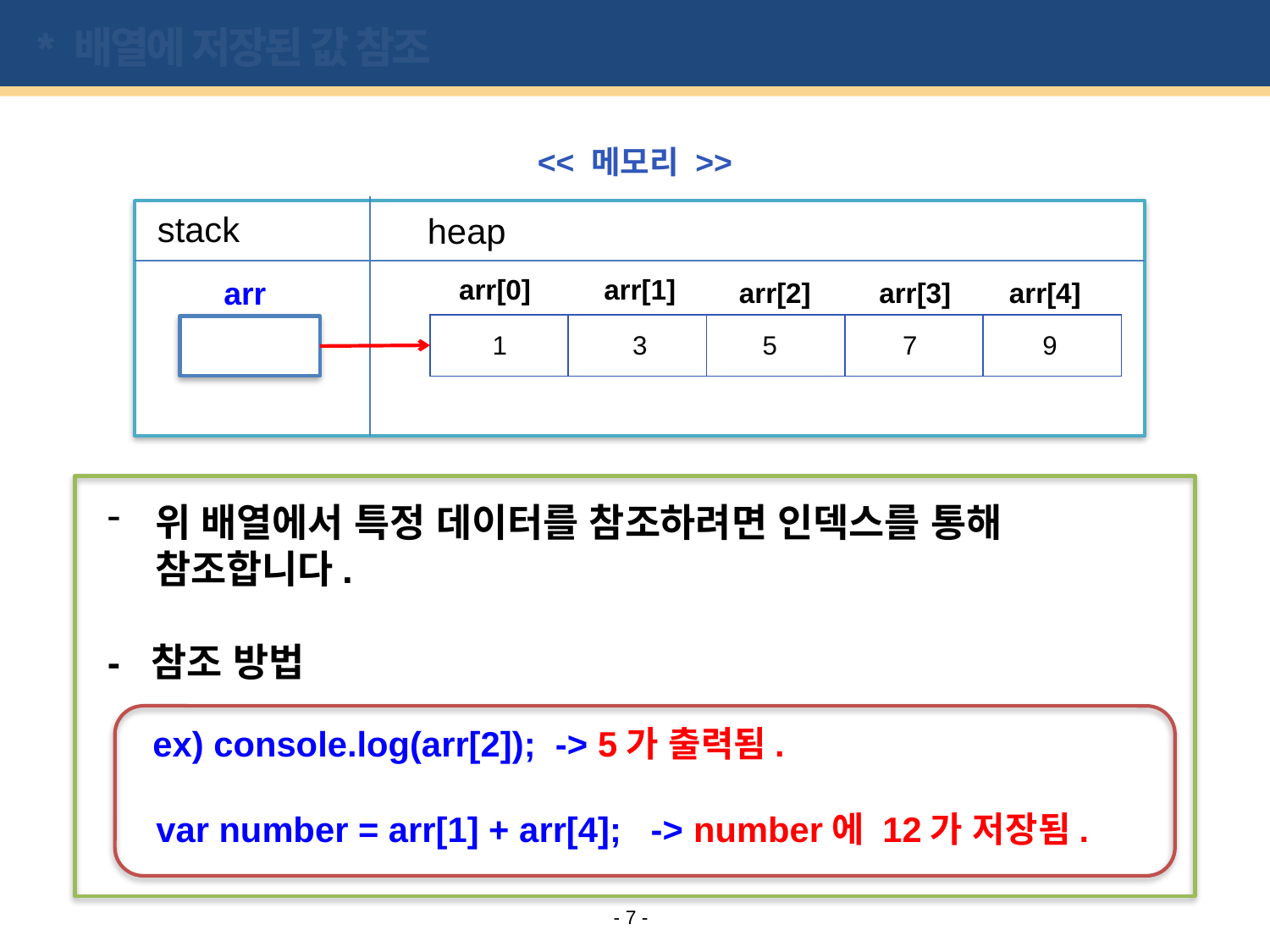

# * 배열에 저장된 값 참조
<< 메모리 >>

stack
heap
arr[0]
arr[1]
arr
arr[2]
arr[3]
arr[4]
|  |  |  |  |  |
| --- | --- | --- | --- | --- |

1
3
5
7
9

위 배열에서 특정 데이터를 참조하려면 인덱스를 통해 참조합니다.

-  참조 방법

     ex) console.log(arr[2]);  -> 5가 출력됨.

     var number = arr[1] + arr[4];   -> number에 12가 저장됨.